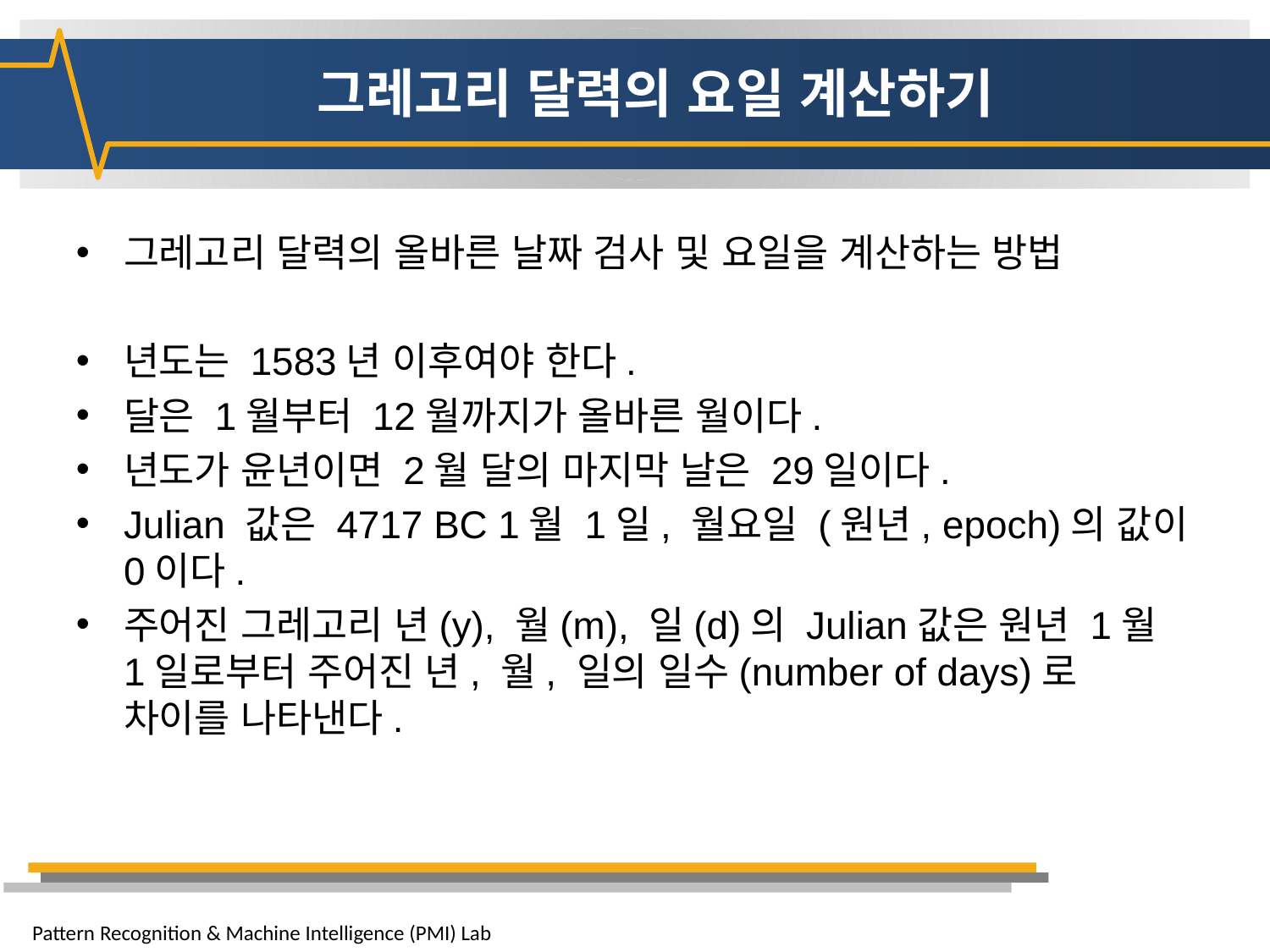

# 그레고리 달력의 요일 계산하기
그레고리 달력의 올바른 날짜 검사 및 요일을 계산하는 방법

년도는 1583년 이후여야 한다.
달은 1월부터 12월까지가 올바른 월이다.
년도가 윤년이면 2월 달의 마지막 날은 29일이다.
Julian 값은 4717 BC 1월 1일, 월요일 (원년, epoch)의 값이 0이다.
주어진 그레고리 년(y), 월(m), 일(d)의 Julian값은 원년 1월 1일로부터 주어진 년, 월, 일의 일수(number of days)로 차이를 나타낸다.